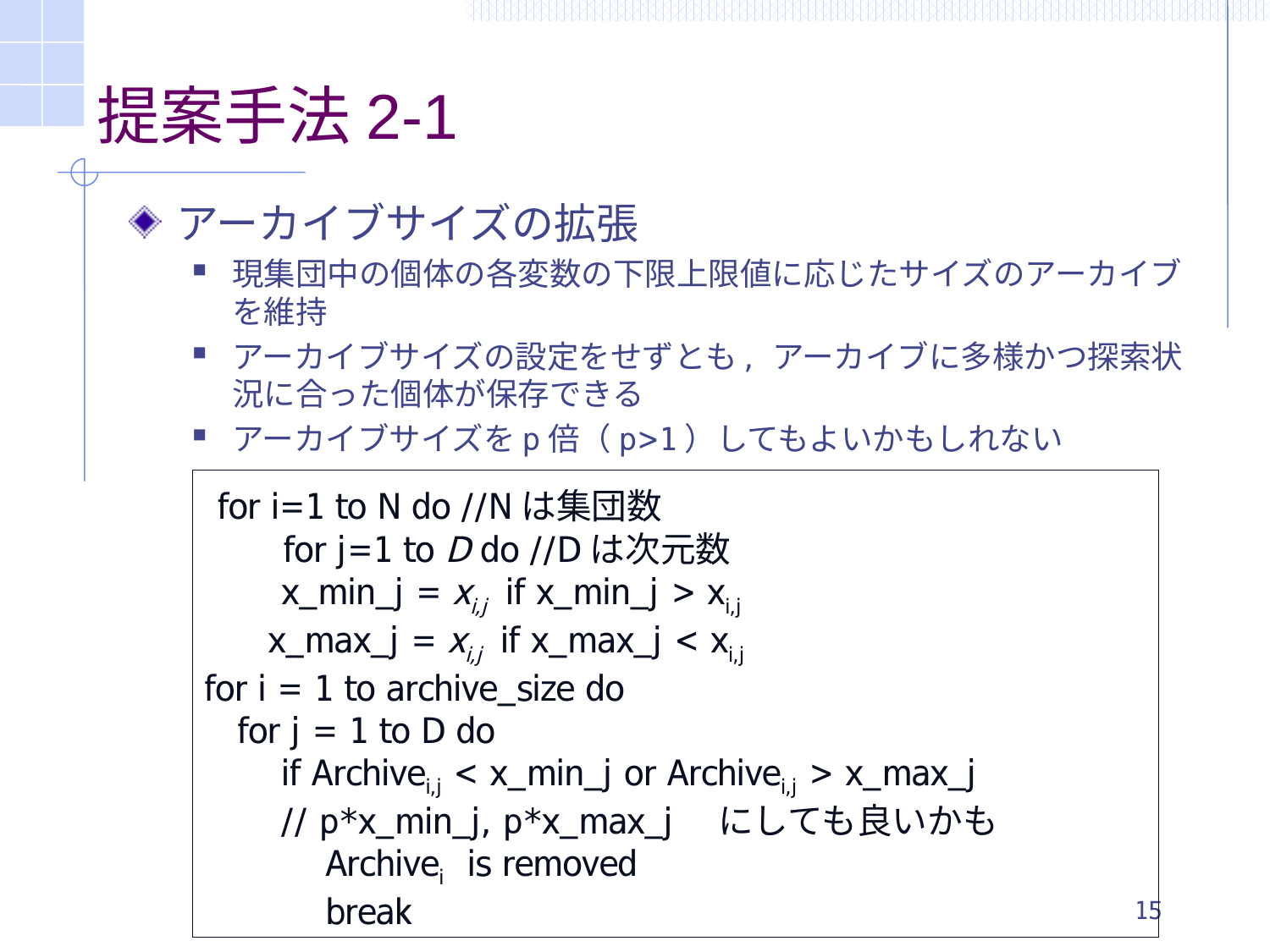

# 提案手法2-1
アーカイブサイズの拡張
現集団中の個体の各変数の下限上限値に応じたサイズのアーカイブを維持
アーカイブサイズの設定をせずとも, アーカイブに多様かつ探索状況に合った個体が保存できる
アーカイブサイズをp倍（p>1）してもよいかもしれない

 for i=1 to N do //Nは集団数
　　for j=1 to D do //Dは次元数
       x_min_j = xi,j   if x_min_j > xi,j
          x_max_j = xi,j   if x_max_j < xi,j
for i = 1 to archive_size do
   for j = 1 to D do
       if Archivei,j < x_min_j or Archivei,j > x_max_j
       // p*x_min_j, p*x_max_j　にしても良いかも
           Archivei   is removed
           break

15